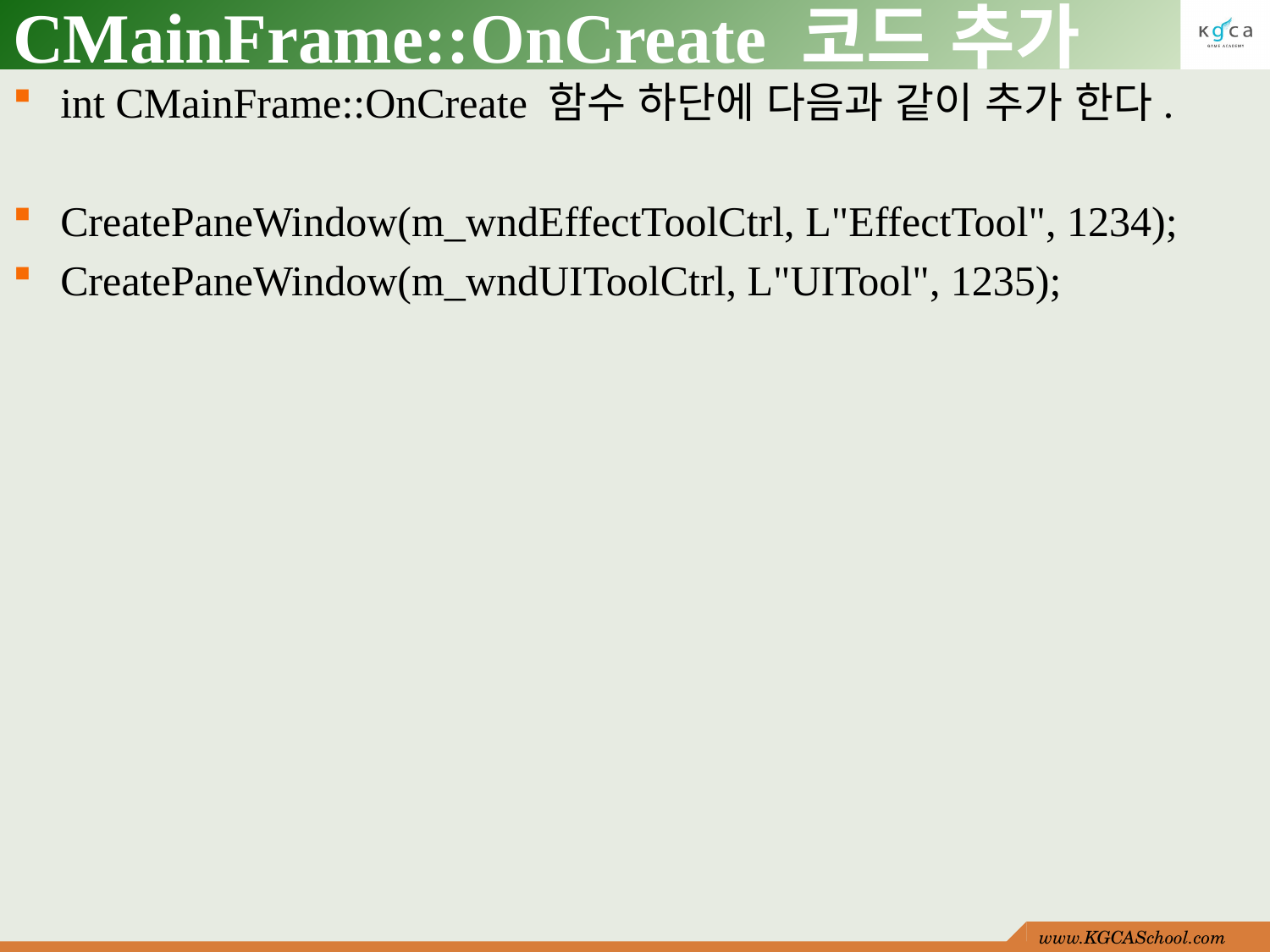

# CMainFrame::OnCreate 코드 추가
int CMainFrame::OnCreate 함수 하단에 다음과 같이 추가 한다.

CreatePaneWindow(m_wndEffectToolCtrl, L"EffectTool", 1234);
CreatePaneWindow(m_wndUIToolCtrl, L"UITool", 1235);